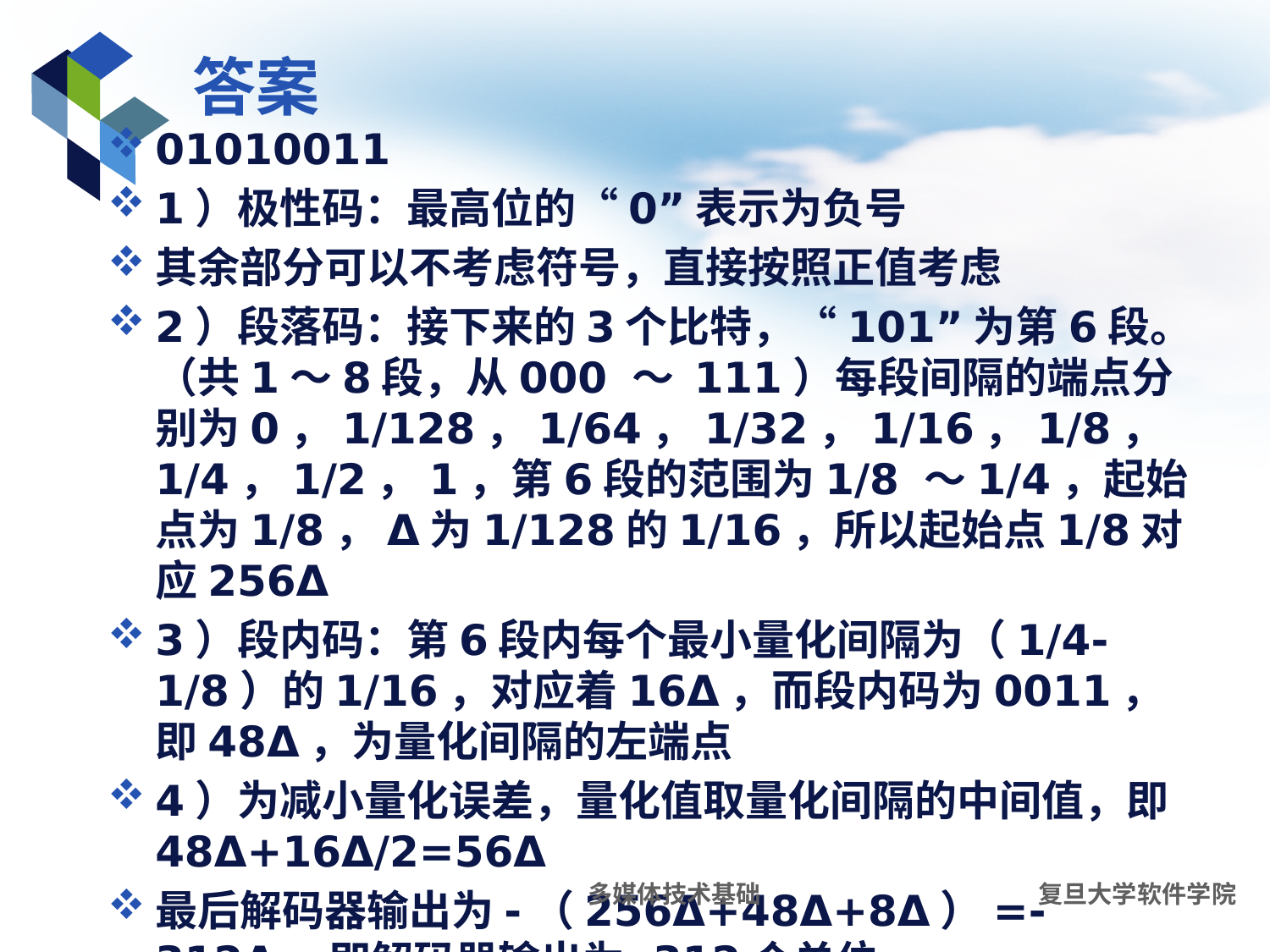

# 答案
01010011
1）极性码：最高位的“0”表示为负号
其余部分可以不考虑符号，直接按照正值考虑
2）段落码：接下来的3个比特，“101”为第6段。（共1～8段，从000 ～ 111）每段间隔的端点分别为0，1/128，1/64，1/32，1/16，1/8，1/4，1/2，1，第6段的范围为1/8 ～1/4，起始点为1/8，Δ为1/128的1/16，所以起始点1/8对应256Δ
3）段内码：第6段内每个最小量化间隔为（1/4-1/8）的1/16，对应着16Δ，而段内码为0011，即48Δ，为量化间隔的左端点
4）为减小量化误差，量化值取量化间隔的中间值，即48Δ+16Δ/2=56Δ
最后解码器输出为-（256Δ+48Δ+8Δ）=-312Δ，即解码器输出为-312个单位
多媒体技术基础